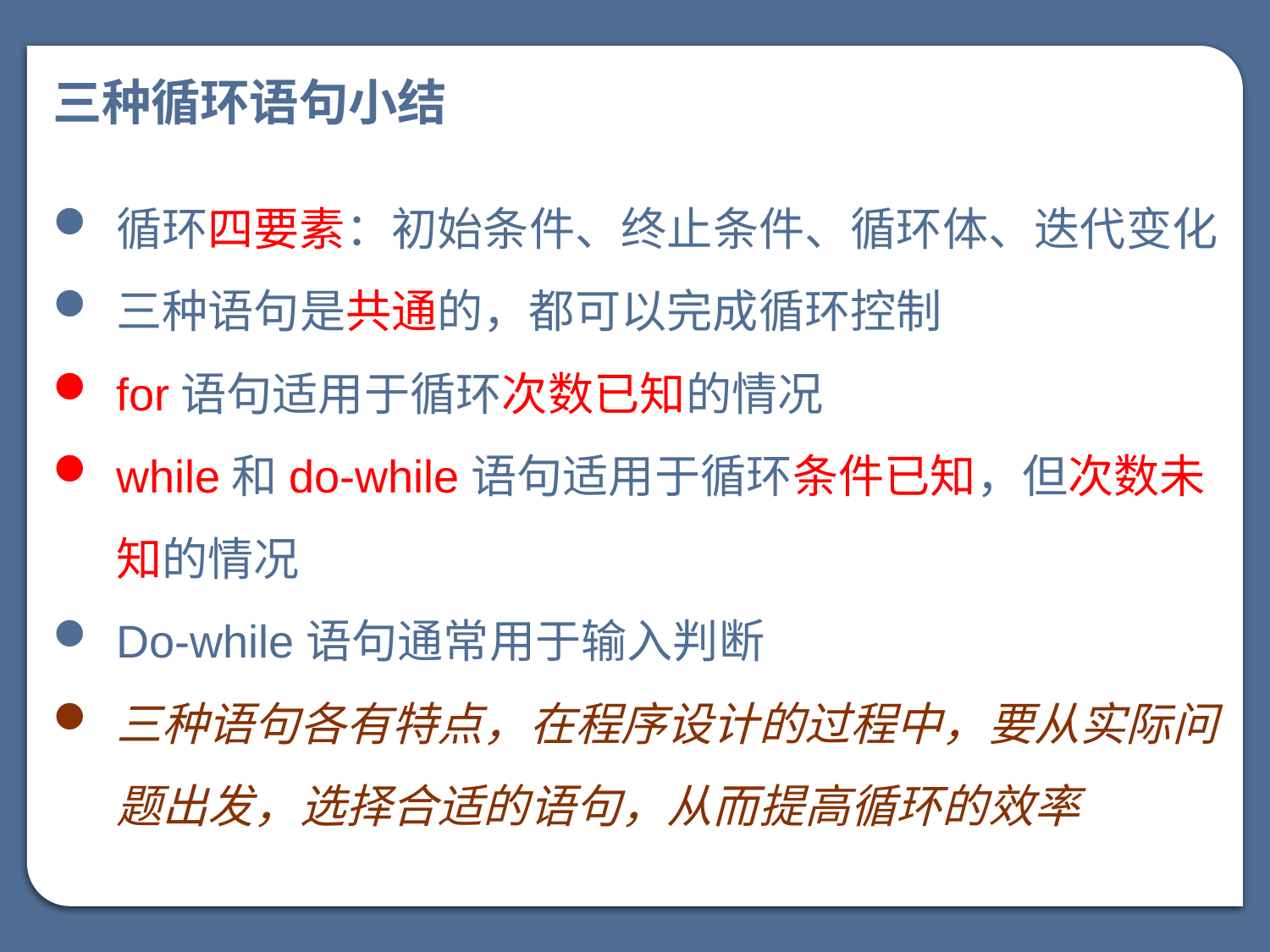

三种循环语句小结
循环四要素：初始条件、终止条件、循环体、迭代变化
三种语句是共通的，都可以完成循环控制
for语句适用于循环次数已知的情况
while和do-while语句适用于循环条件已知，但次数未知的情况
Do-while语句通常用于输入判断
三种语句各有特点，在程序设计的过程中，要从实际问题出发，选择合适的语句，从而提高循环的效率